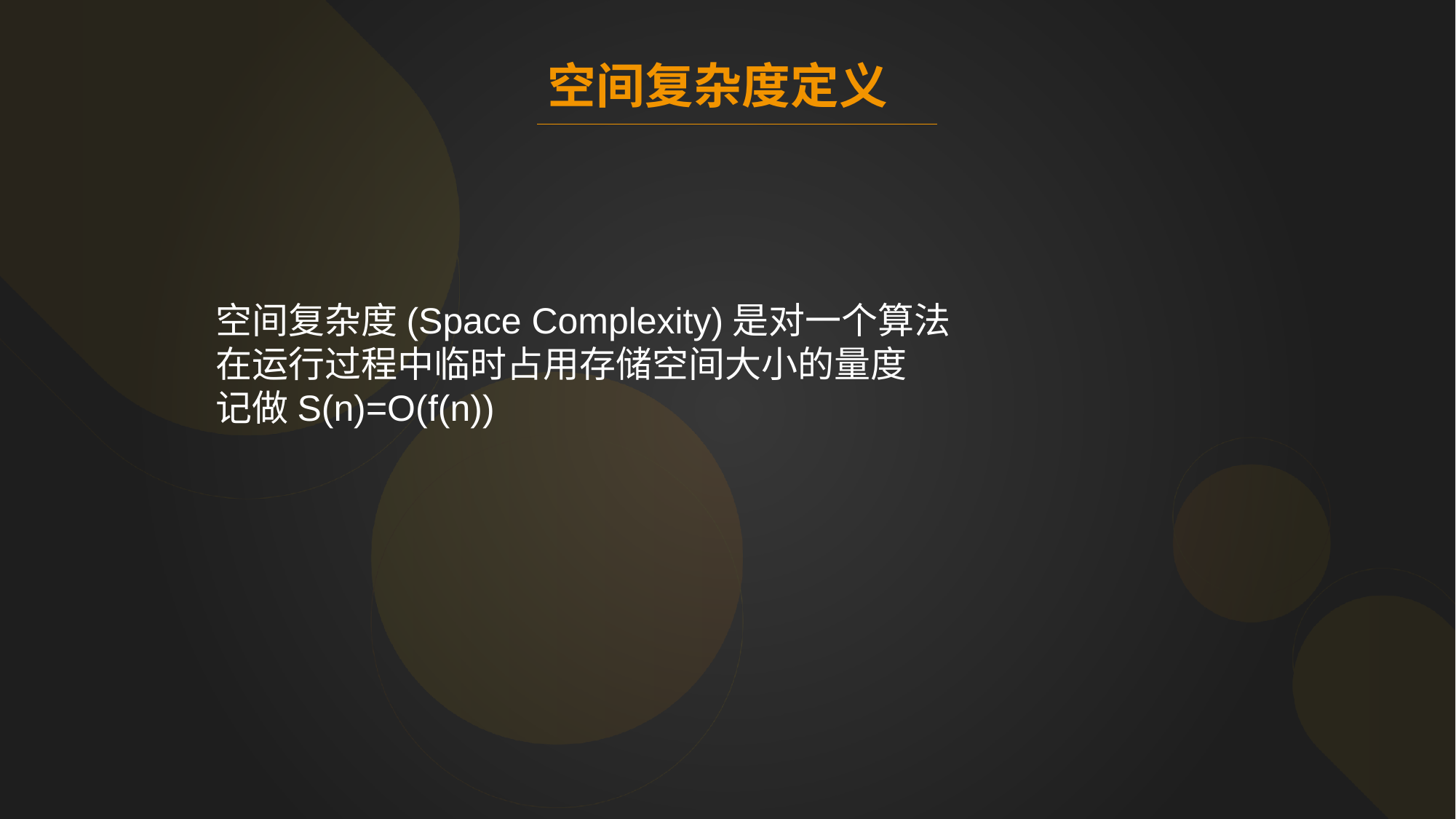

空间复杂度定义

空间复杂度(Space Complexity)是对一个算法
在运行过程中临时占用存储空间大小的量度
记做S(n)=O(f(n))